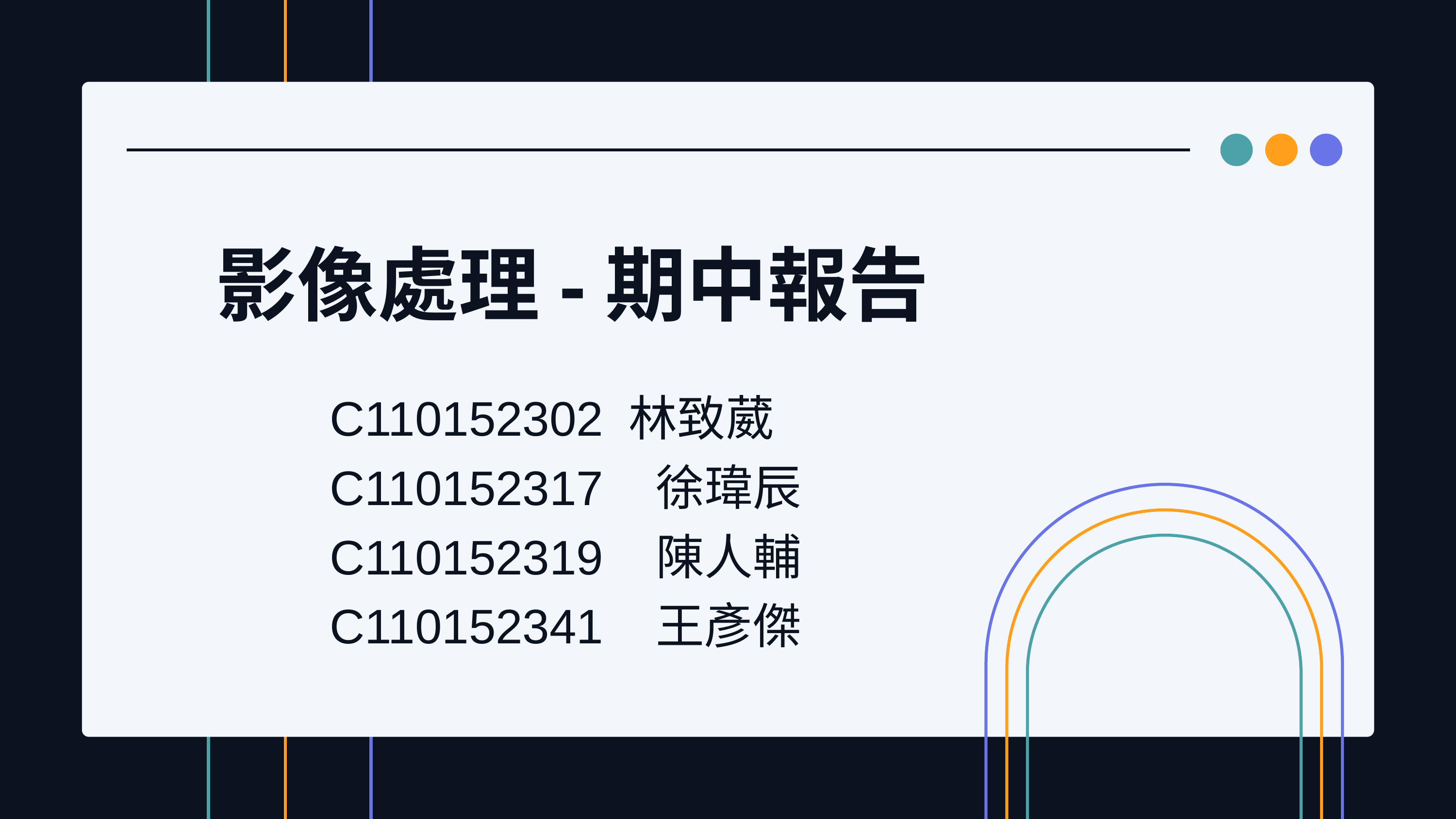

影像處理-期中報告

C110152302 林致葳
C110152317   徐瑋辰
C110152319   陳人輔
C110152341   王彥傑